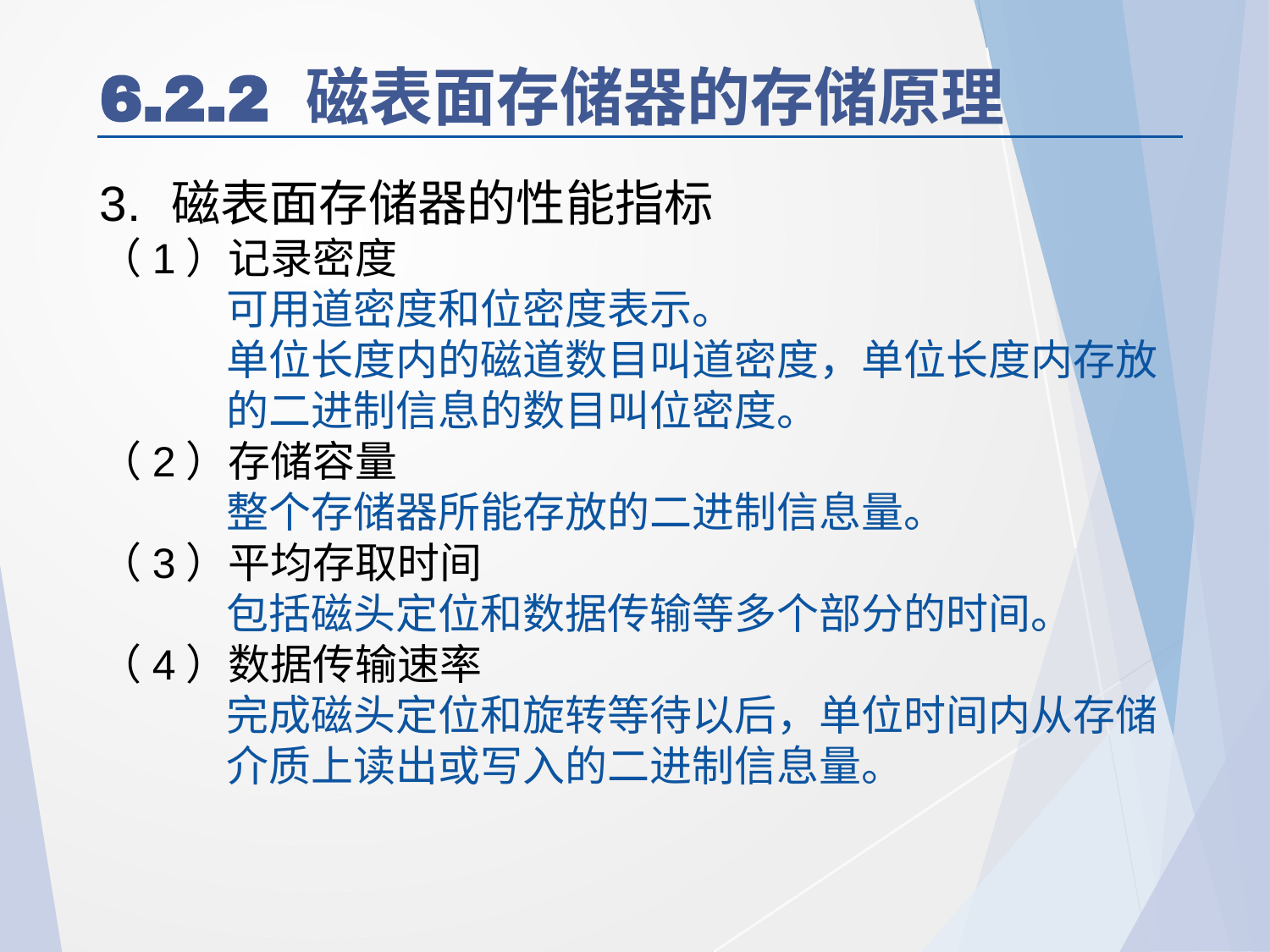

# 6.2.2 磁表面存储器的存储原理
磁表面存储器的性能指标
（1）记录密度
可用道密度和位密度表示。
单位长度内的磁道数目叫道密度，单位长度内存放的二进制信息的数目叫位密度。
（2）存储容量
整个存储器所能存放的二进制信息量。
（3）平均存取时间
包括磁头定位和数据传输等多个部分的时间。
（4）数据传输速率
完成磁头定位和旋转等待以后，单位时间内从存储介质上读出或写入的二进制信息量。